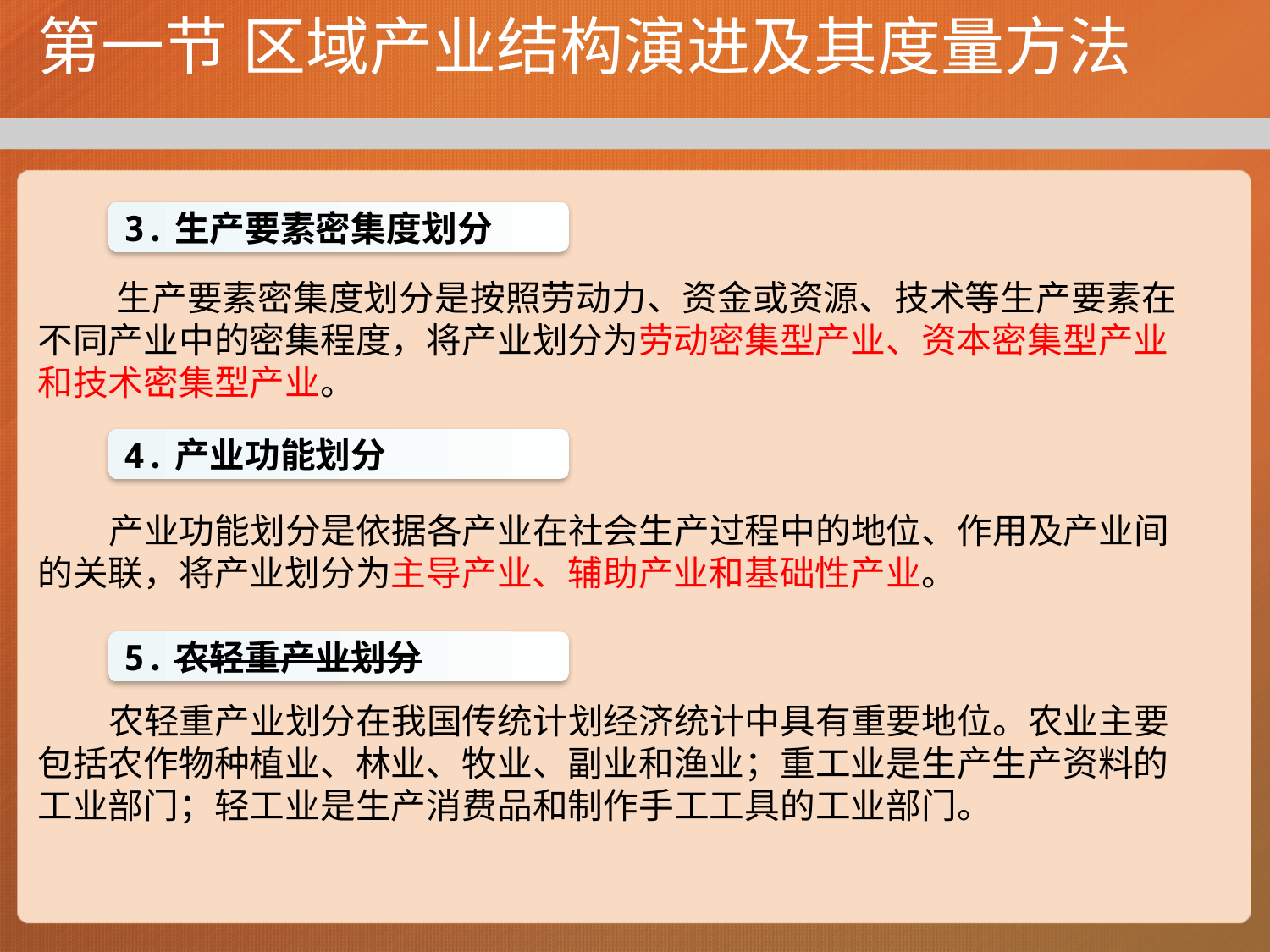

# 第一节 区域产业结构演进及其度量方法

         生产要素密集度划分是按照劳动力、资金或资源、技术等生产要素在不同产业中的密集程度，将产业划分为劳动密集型产业、资本密集型产业和技术密集型产业。

        产业功能划分是依据各产业在社会生产过程中的地位、作用及产业间的关联，将产业划分为主导产业、辅助产业和基础性产业。

        农轻重产业划分在我国传统计划经济统计中具有重要地位。农业主要包括农作物种植业、林业、牧业、副业和渔业；重工业是生产生产资料的工业部门；轻工业是生产消费品和制作手工工具的工业部门。
3.生产要素密集度划分
4.产业功能划分
5.农轻重产业划分